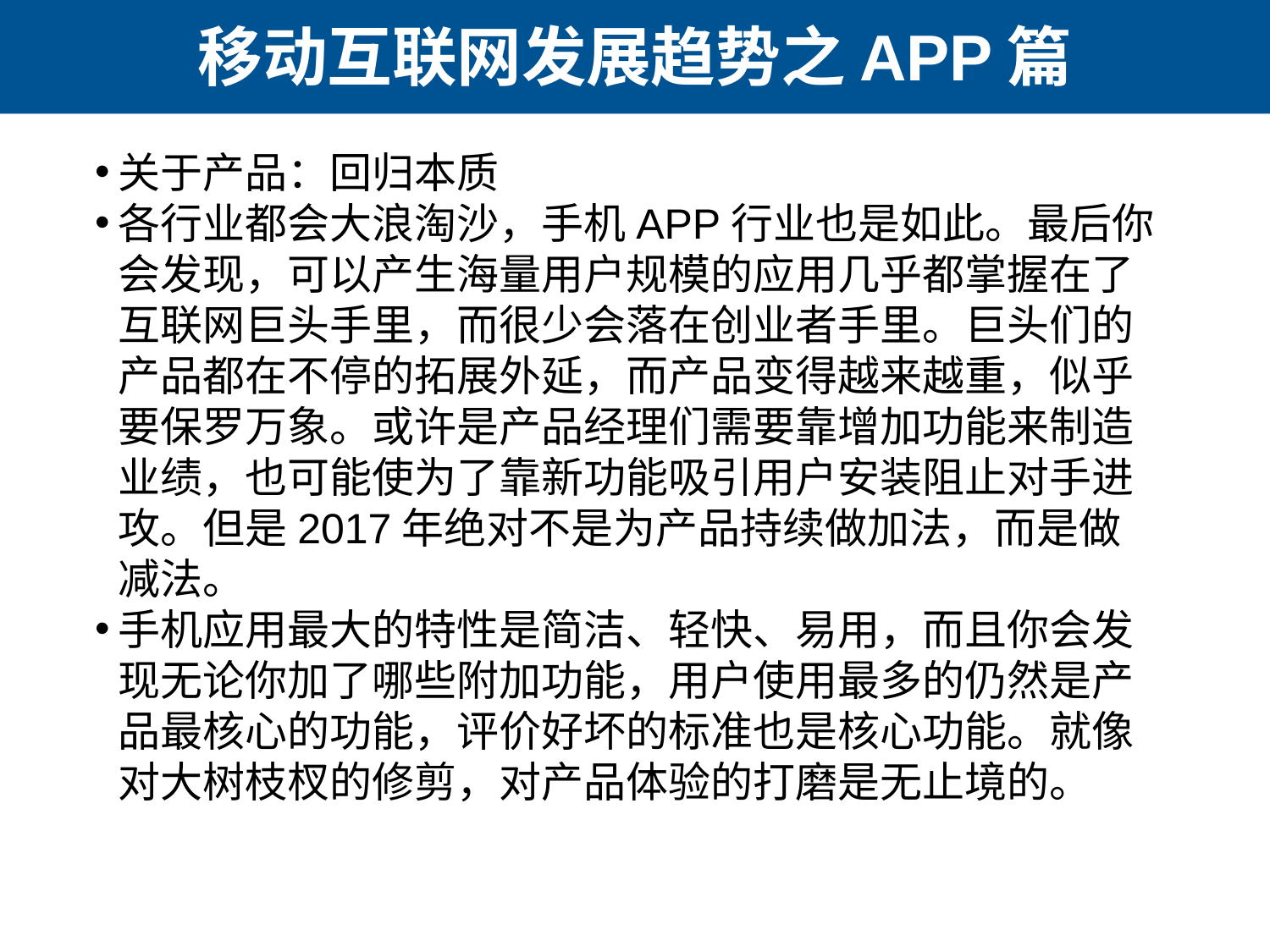

# 移动互联网发展趋势之APP篇
关于产品：回归本质
各行业都会大浪淘沙，手机APP行业也是如此。最后你会发现，可以产生海量用户规模的应用几乎都掌握在了互联网巨头手里，而很少会落在创业者手里。巨头们的产品都在不停的拓展外延，而产品变得越来越重，似乎要保罗万象。或许是产品经理们需要靠增加功能来制造业绩，也可能使为了靠新功能吸引用户安装阻止对手进攻。但是2017年绝对不是为产品持续做加法，而是做减法。
手机应用最大的特性是简洁、轻快、易用，而且你会发现无论你加了哪些附加功能，用户使用最多的仍然是产品最核心的功能，评价好坏的标准也是核心功能。就像对大树枝杈的修剪，对产品体验的打磨是无止境的。